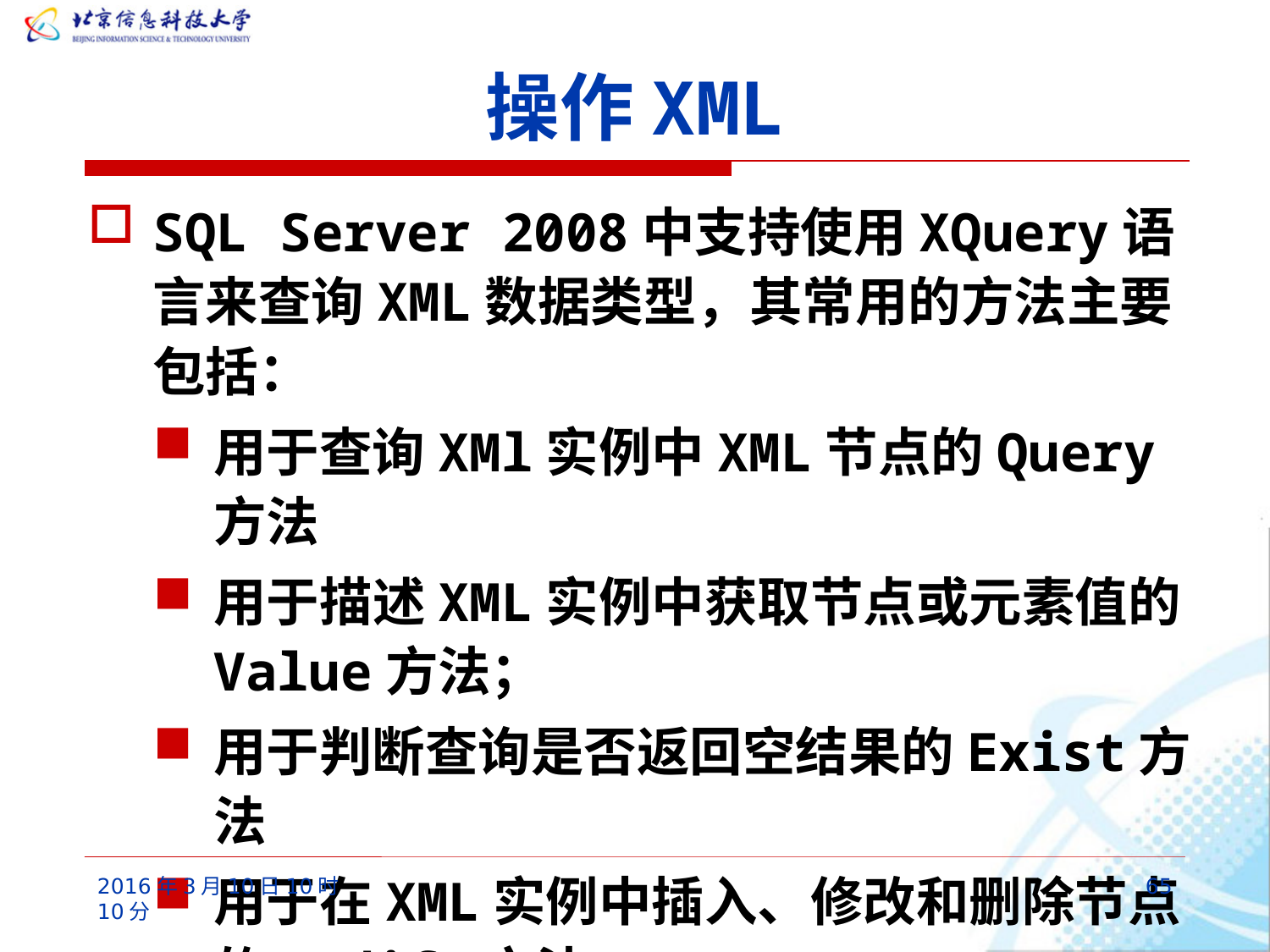

# 操作XML
SQL Server 2008中支持使用XQuery语言来查询XML数据类型，其常用的方法主要包括：
用于查询XMl实例中XML节点的Query方法
用于描述XML实例中获取节点或元素值的Value方法；
用于判断查询是否返回空结果的Exist方法
用于在XML实例中插入、修改和删除节点的Modify方法。
2016年3月10日10时10分
65